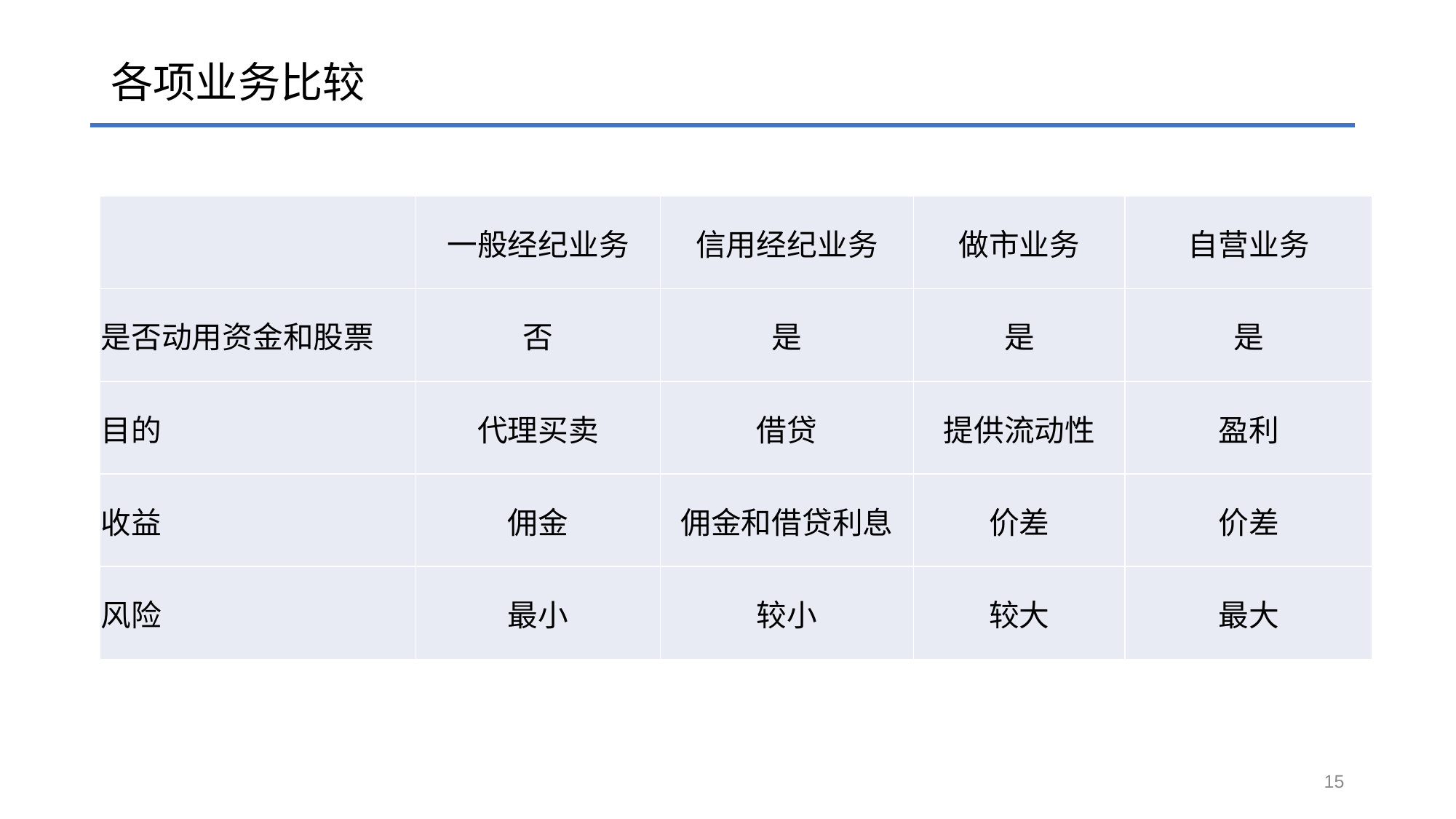

# 各项业务比较
|  | 一般经纪业务 | 信用经纪业务 | 做市业务 | 自营业务 |
| --- | --- | --- | --- | --- |
| 是否动用资金和股票 | 否 | 是 | 是 | 是 |
| 目的 | 代理买卖 | 借贷 | 提供流动性 | 盈利 |
| 收益 | 佣金 | 佣金和借贷利息 | 价差 | 价差 |
| 风险 | 最小 | 较小 | 较大 | 最大 |
15